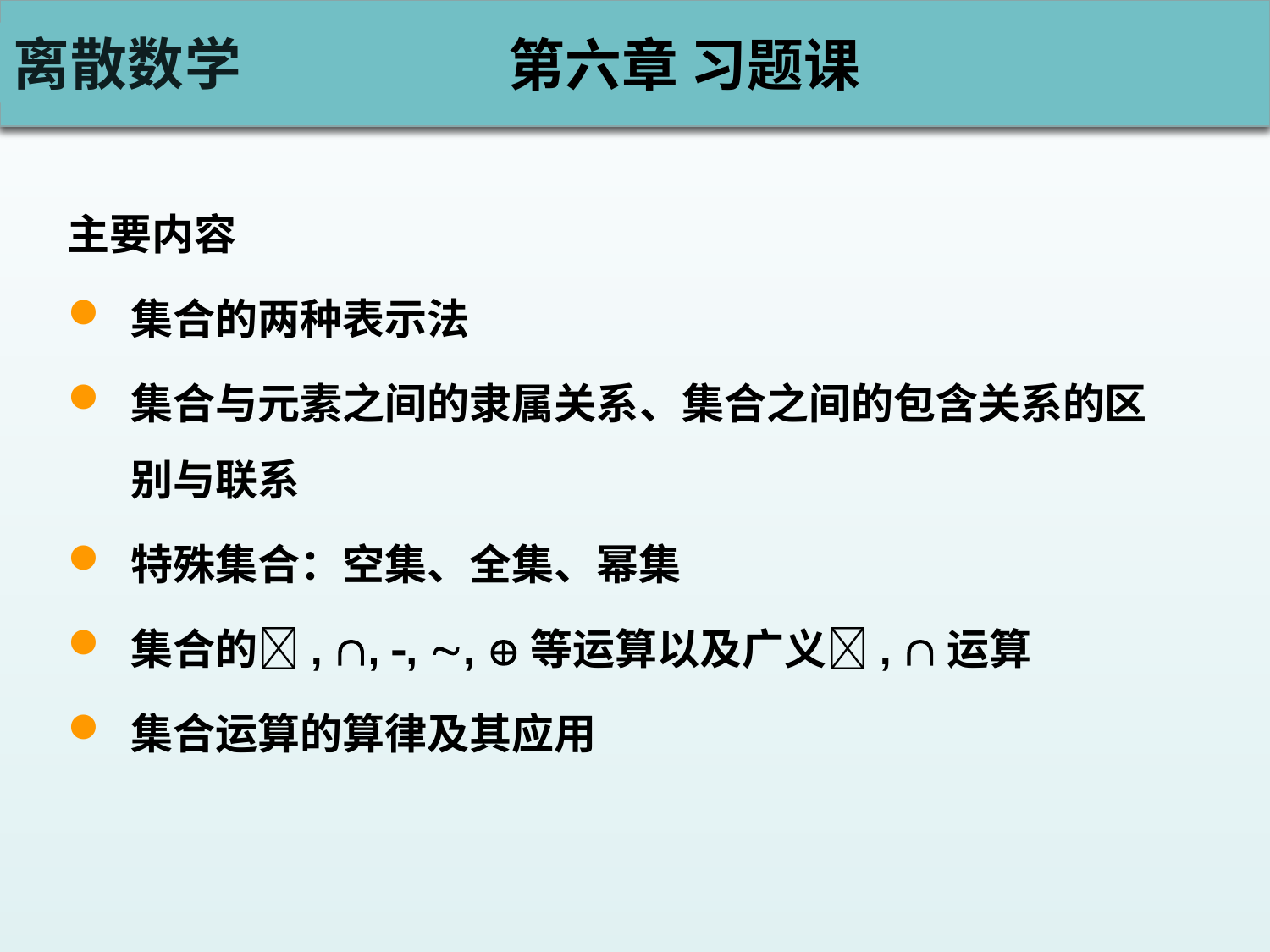

# 第六章 习题课
主要内容
集合的两种表示法
集合与元素之间的隶属关系、集合之间的包含关系的区别与联系
特殊集合：空集、全集、幂集
集合的∪, ∩, −, ∼, ⊕等运算以及广义∪, ∩运算
集合运算的算律及其应用